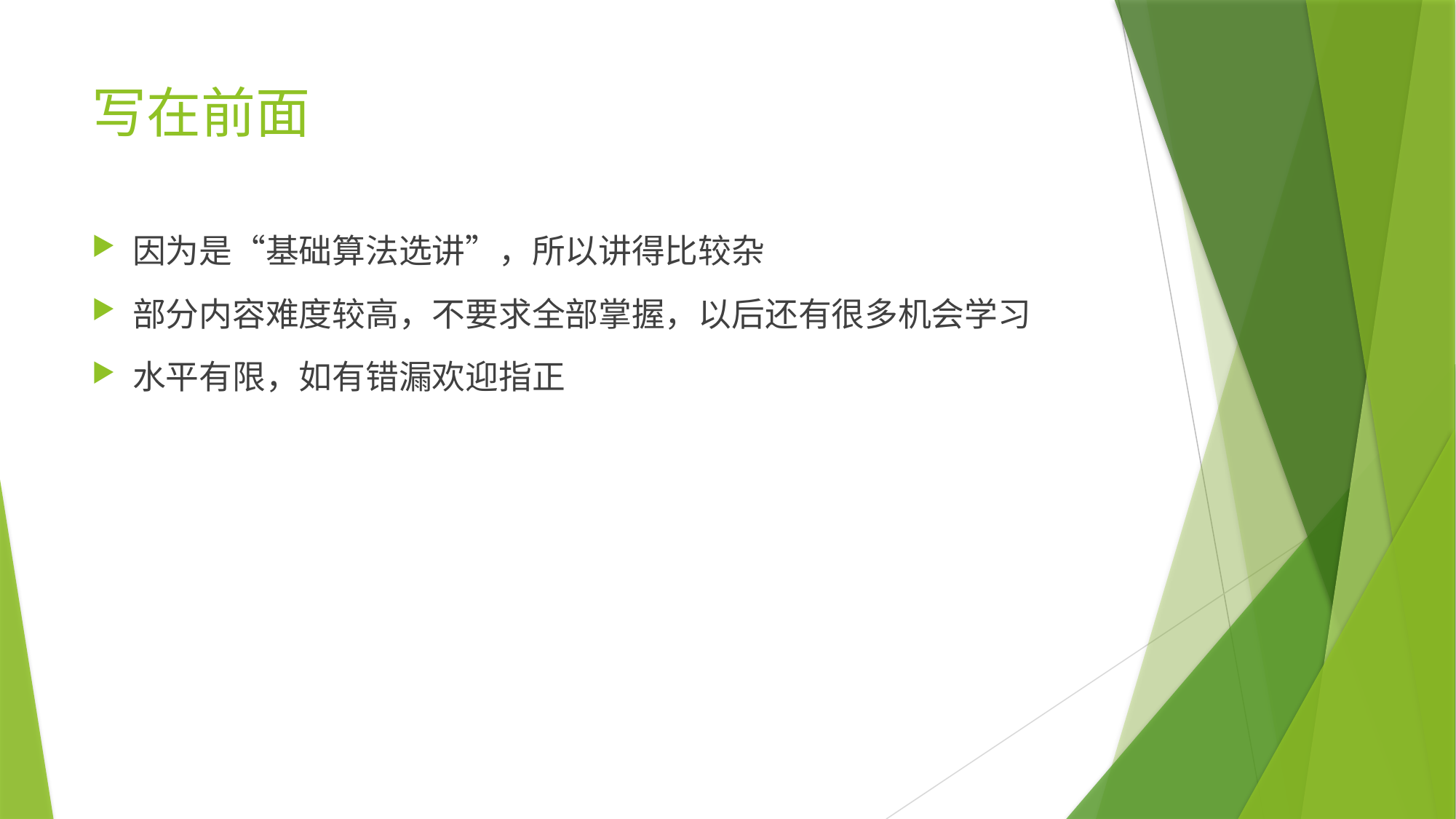

# 写在前面
因为是“基础算法选讲”，所以讲得比较杂
部分内容难度较高，不要求全部掌握，以后还有很多机会学习
水平有限，如有错漏欢迎指正